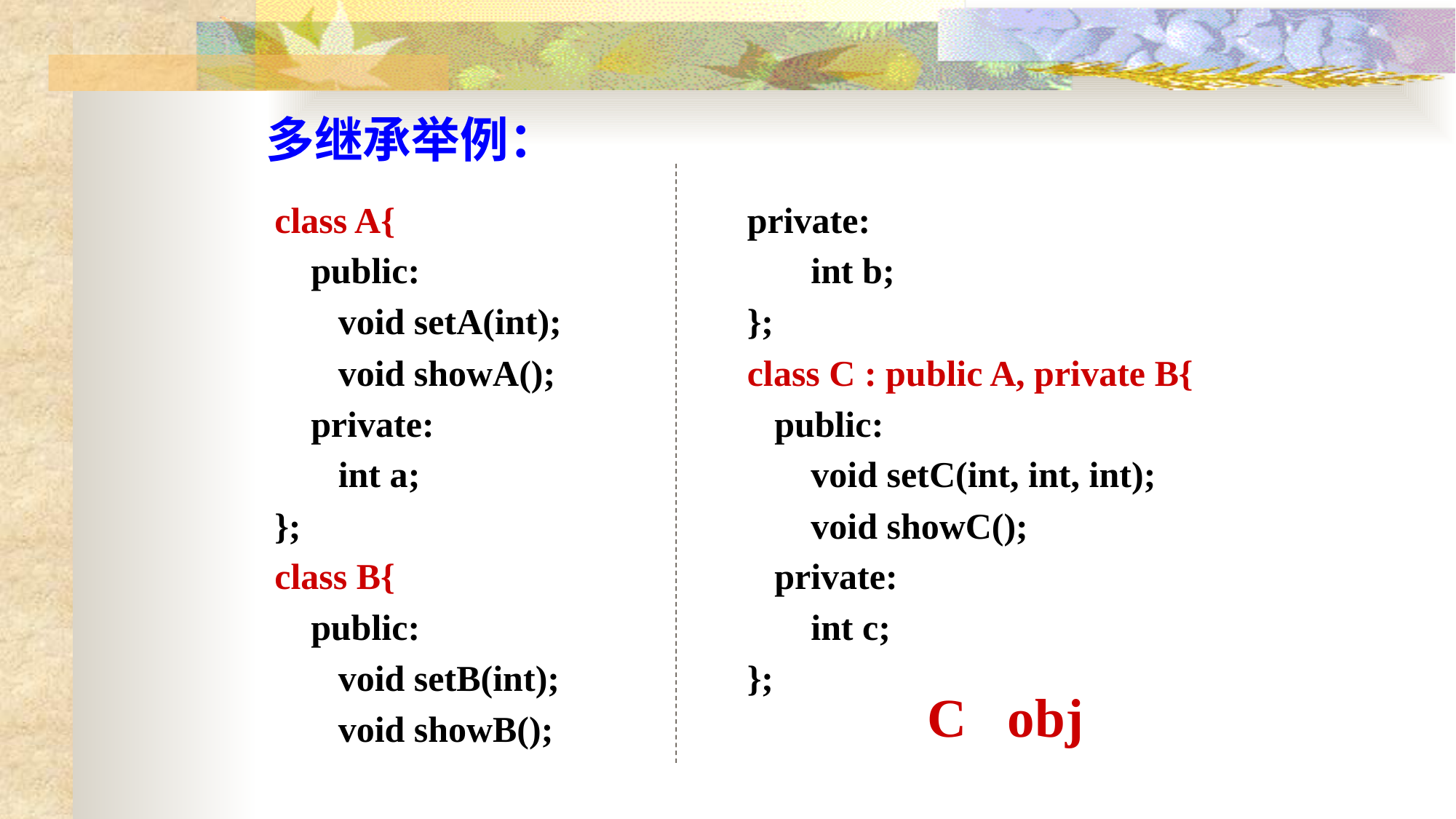

多继承举例：

class A{
    public:
       void setA(int);
       void showA();
    private:
       int a;
};
class B{
    public:
       void setB(int);
       void showB();
private:
       int b;
};
class C : public A, private B{
   public:
       void setC(int, int, int);
       void showC();
   private:
       int c;
};
C   obj